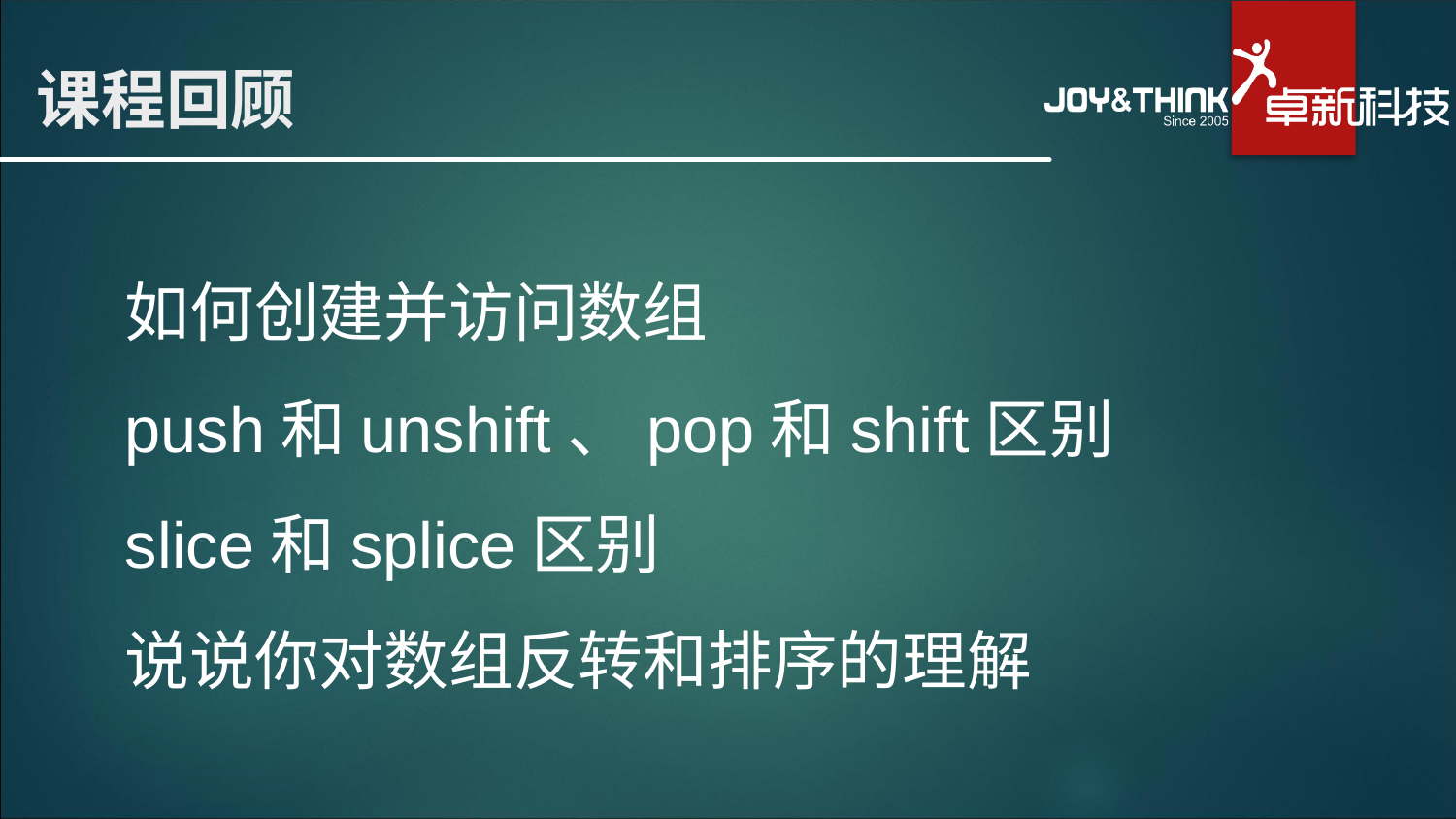

# 课程回顾
如何创建并访问数组
push和unshift、pop和shift区别
slice和splice区别
说说你对数组反转和排序的理解